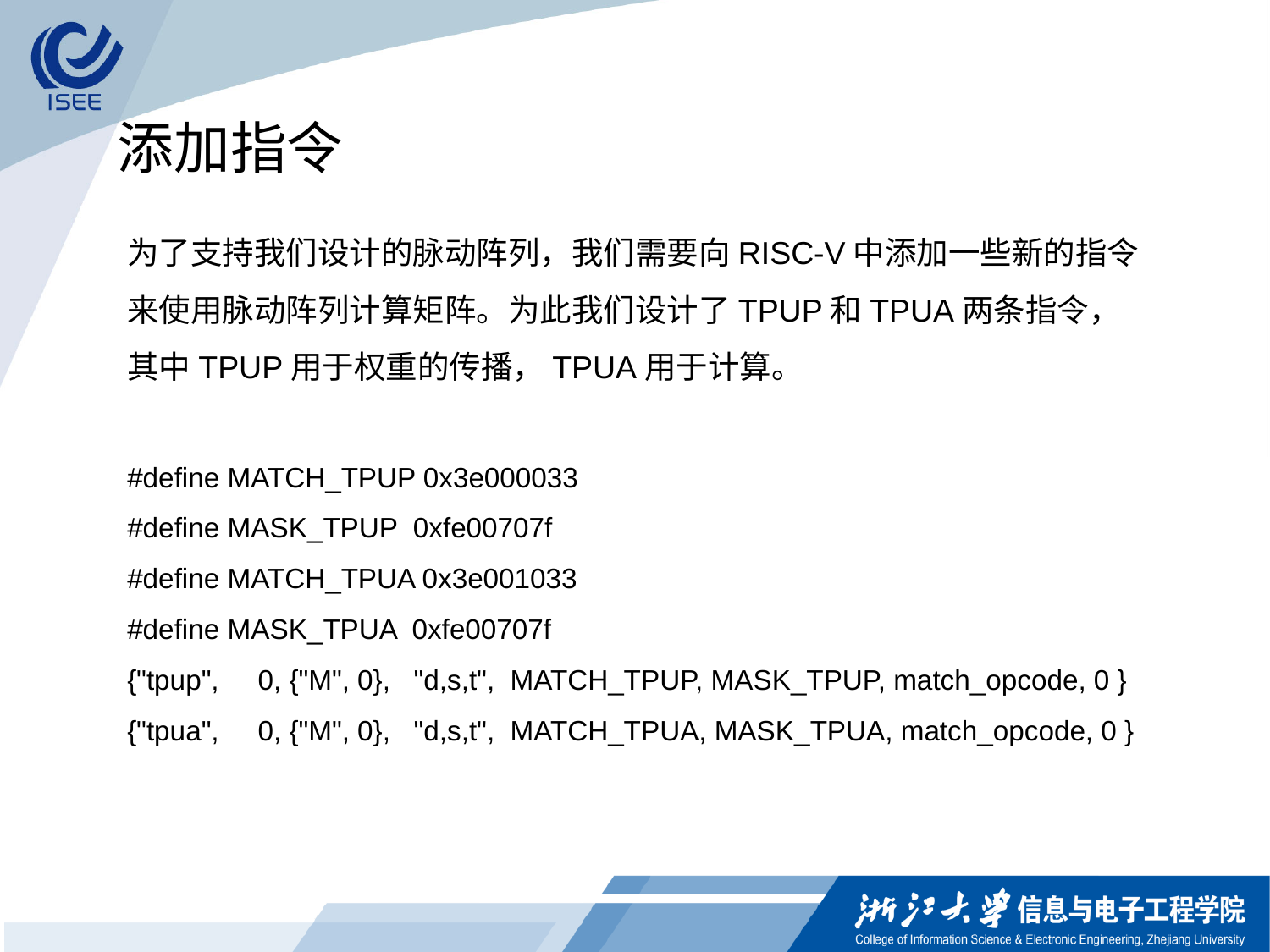

添加指令
为了支持我们设计的脉动阵列，我们需要向RISC-V中添加一些新的指令来使用脉动阵列计算矩阵。为此我们设计了TPUP和TPUA两条指令，其中TPUP用于权重的传播，TPUA用于计算。

#define MATCH_TPUP 0x3e000033
#define MASK_TPUP  0xfe00707f
#define MATCH_TPUA 0x3e001033
#define MASK_TPUA  0xfe00707f
{"tpup",     0, {"M", 0},   "d,s,t",  MATCH_TPUP, MASK_TPUP, match_opcode, 0 }
{"tpua",     0, {"M", 0},   "d,s,t",  MATCH_TPUA, MASK_TPUA, match_opcode, 0 }